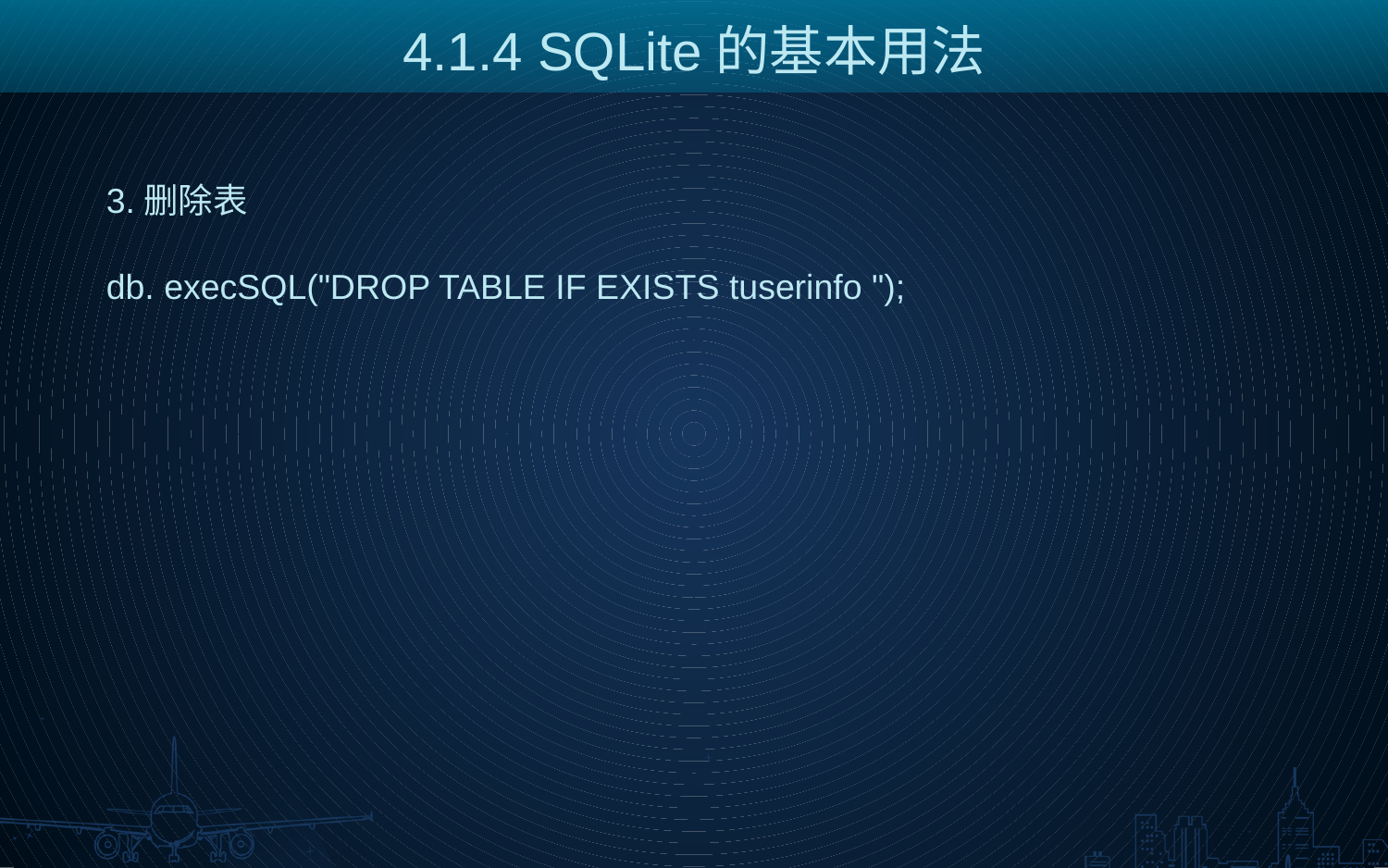

4.1.4 SQLite的基本用法
3.删除表
db. execSQL("DROP TABLE IF EXISTS tuserinfo ");